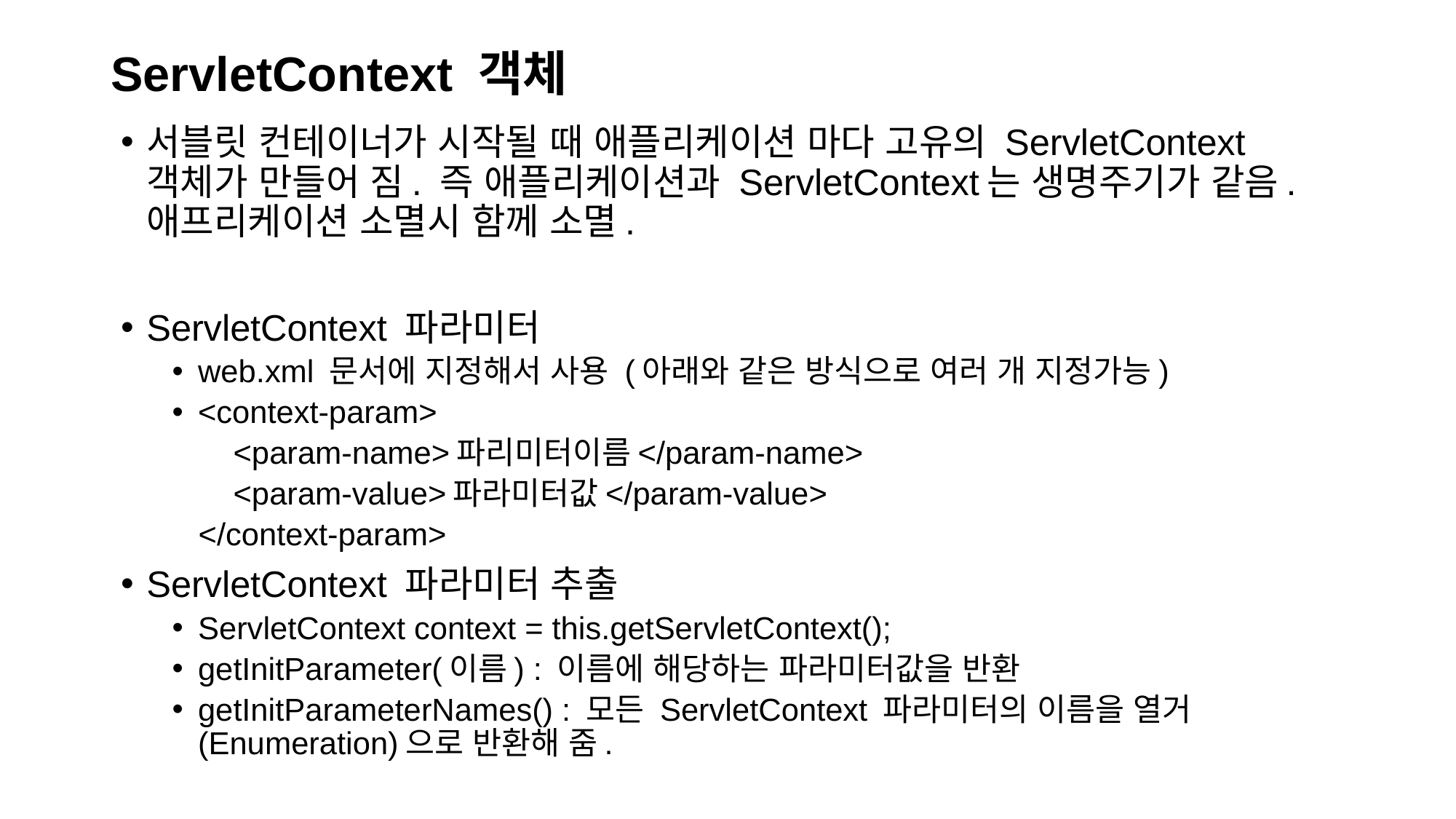

# ServletContext 객체
서블릿 컨테이너가 시작될 때 애플리케이션 마다 고유의 ServletContext 객체가 만들어 짐. 즉 애플리케이션과 ServletContext는 생명주기가 같음. 애프리케이션 소멸시 함께 소멸.

ServletContext 파라미터
web.xml 문서에 지정해서 사용 (아래와 같은 방식으로 여러 개 지정가능)
<context-param>
       <param-name>파리미터이름</param-name>
       <param-value>파라미터값</param-value>
   </context-param>
ServletContext 파라미터 추출
ServletContext context = this.getServletContext();
getInitParameter(이름) : 이름에 해당하는 파라미터값을 반환
getInitParameterNames() : 모든 ServletContext 파라미터의 이름을 열거(Enumeration)으로 반환해 줌.